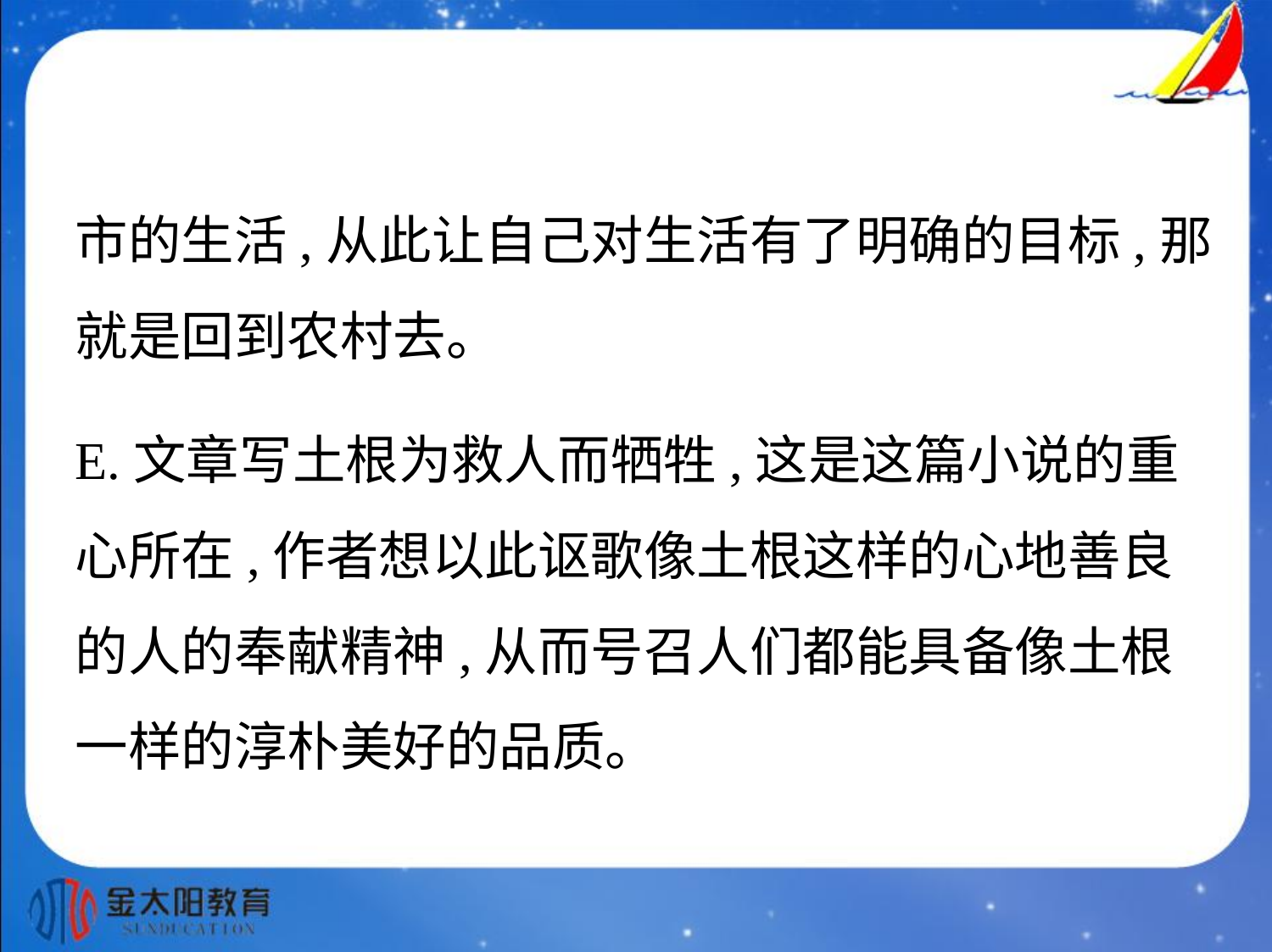

市的生活,从此让自己对生活有了明确的目标,那
就是回到农村去。
E.文章写土根为救人而牺牲,这是这篇小说的重
心所在,作者想以此讴歌像土根这样的心地善良
的人的奉献精神,从而号召人们都能具备像土根
一样的淳朴美好的品质。